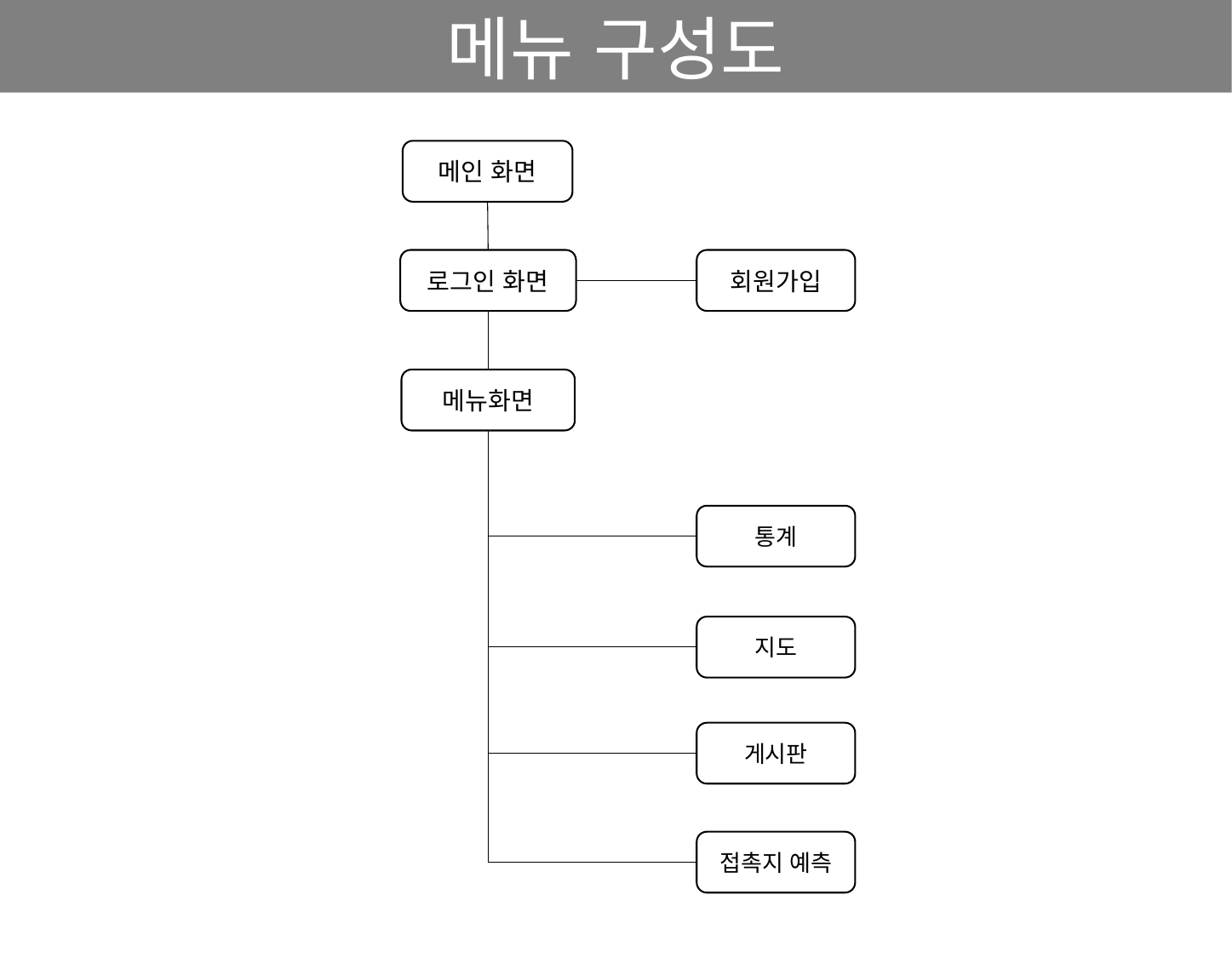

메뉴 구성도
메인 화면
로그인 화면
회원가입
메뉴화면
통계
지도
게시판
접촉지 예측